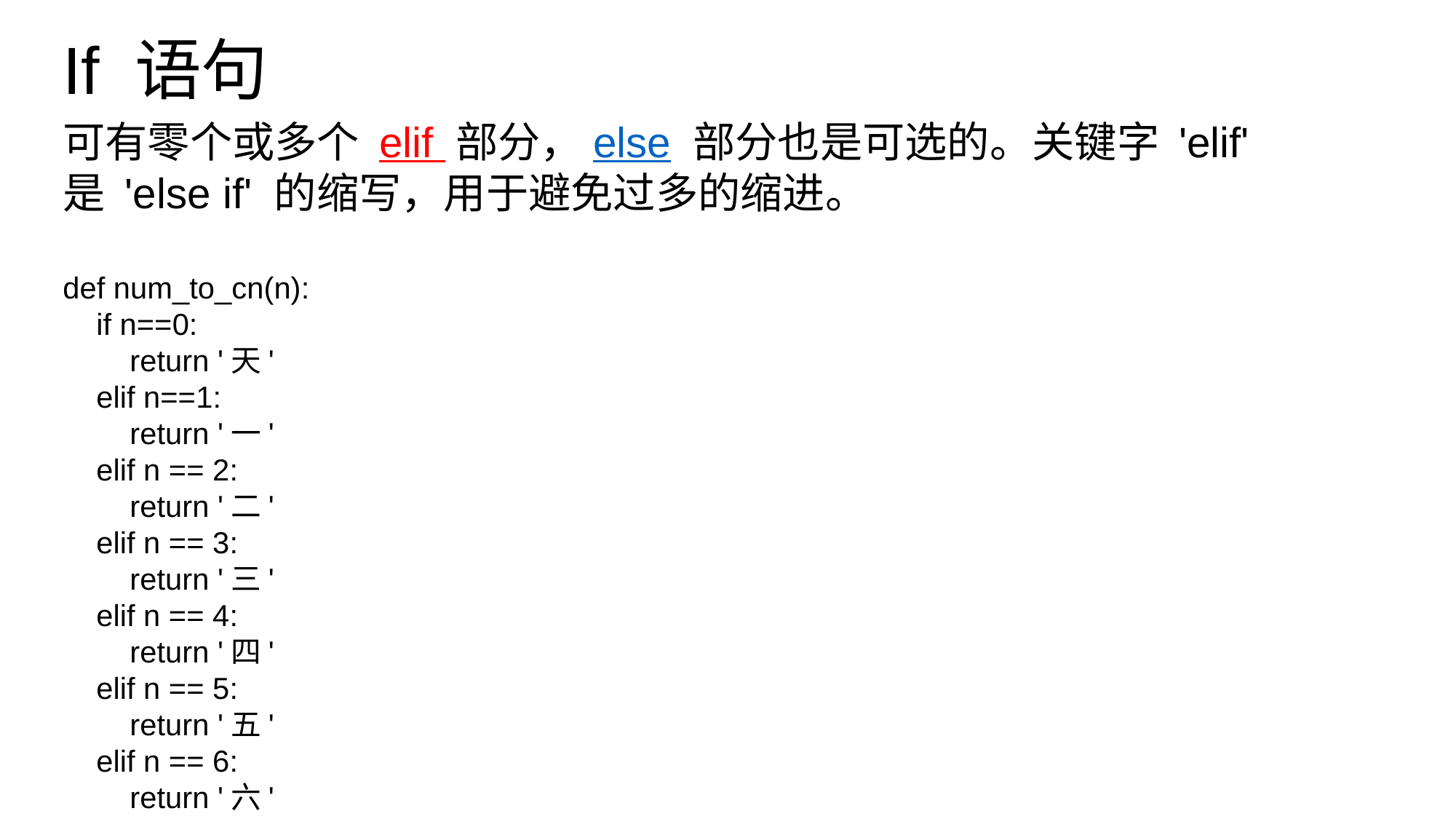

# If 语句
可有零个或多个 elif 部分，else 部分也是可选的。关键字 'elif' 是 'else if' 的缩写，用于避免过多的缩进。

def num_to_cn(n):
    if n==0:
        return '天'
    elif n==1:
        return '一'
    elif n == 2:
        return '二'
    elif n == 3:
        return '三'
    elif n == 4:
        return '四'
    elif n == 5:
        return '五'
    elif n == 6:
        return '六'